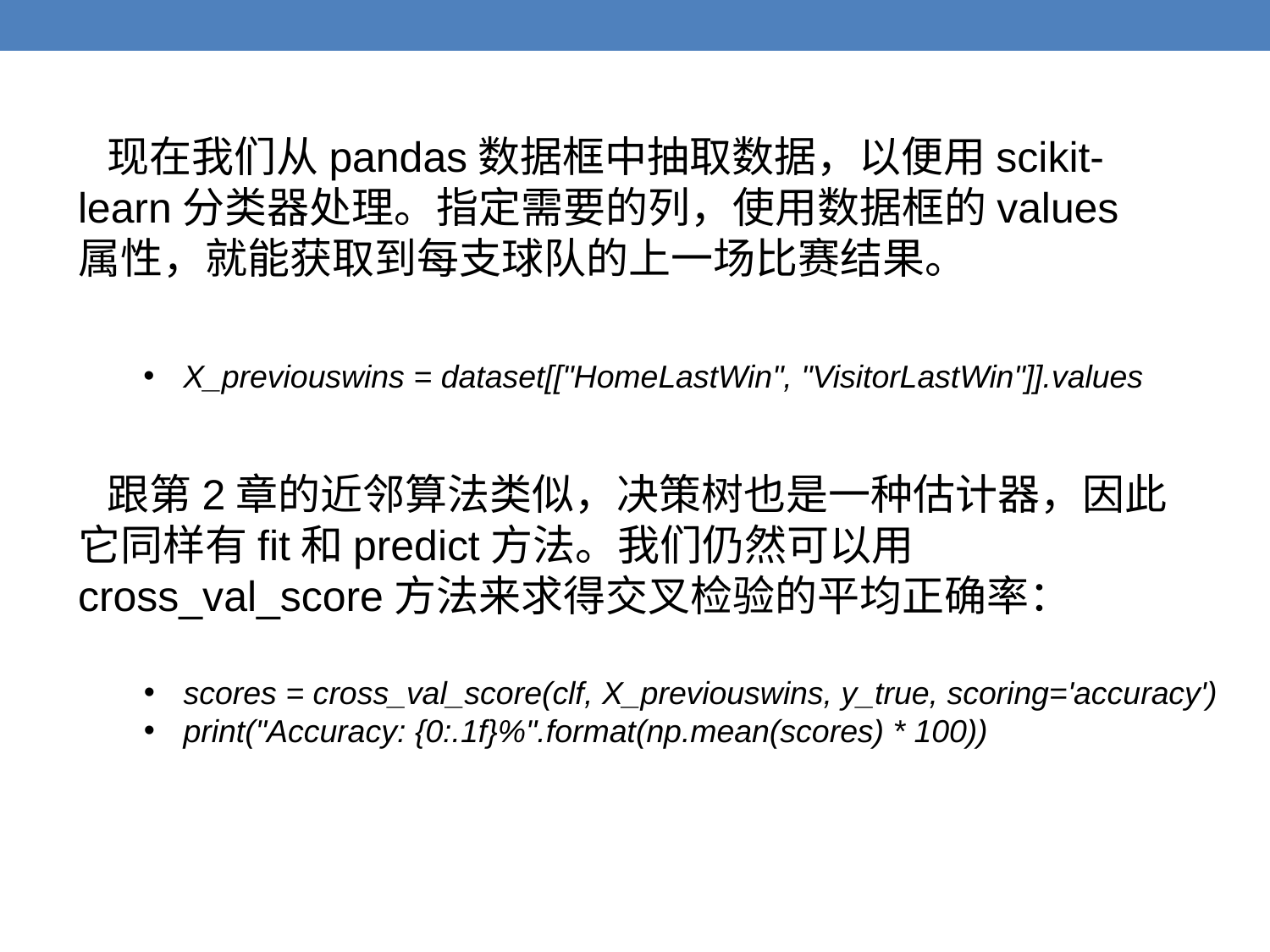

现在我们从pandas数据框中抽取数据，以便用scikit-learn分类器处理。指定需要的列，使用数据框的values属性，就能获取到每支球队的上一场比赛结果。
X_previouswins = dataset[["HomeLastWin", "VisitorLastWin"]].values
  跟第2章的近邻算法类似，决策树也是一种估计器，因此它同样有fit和predict方法。我们仍然可以用cross_val_score方法来求得交叉检验的平均正确率：
scores = cross_val_score(clf, X_previouswins, y_true, scoring='accuracy')
print("Accuracy: {0:.1f}%".format(np.mean(scores) * 100))